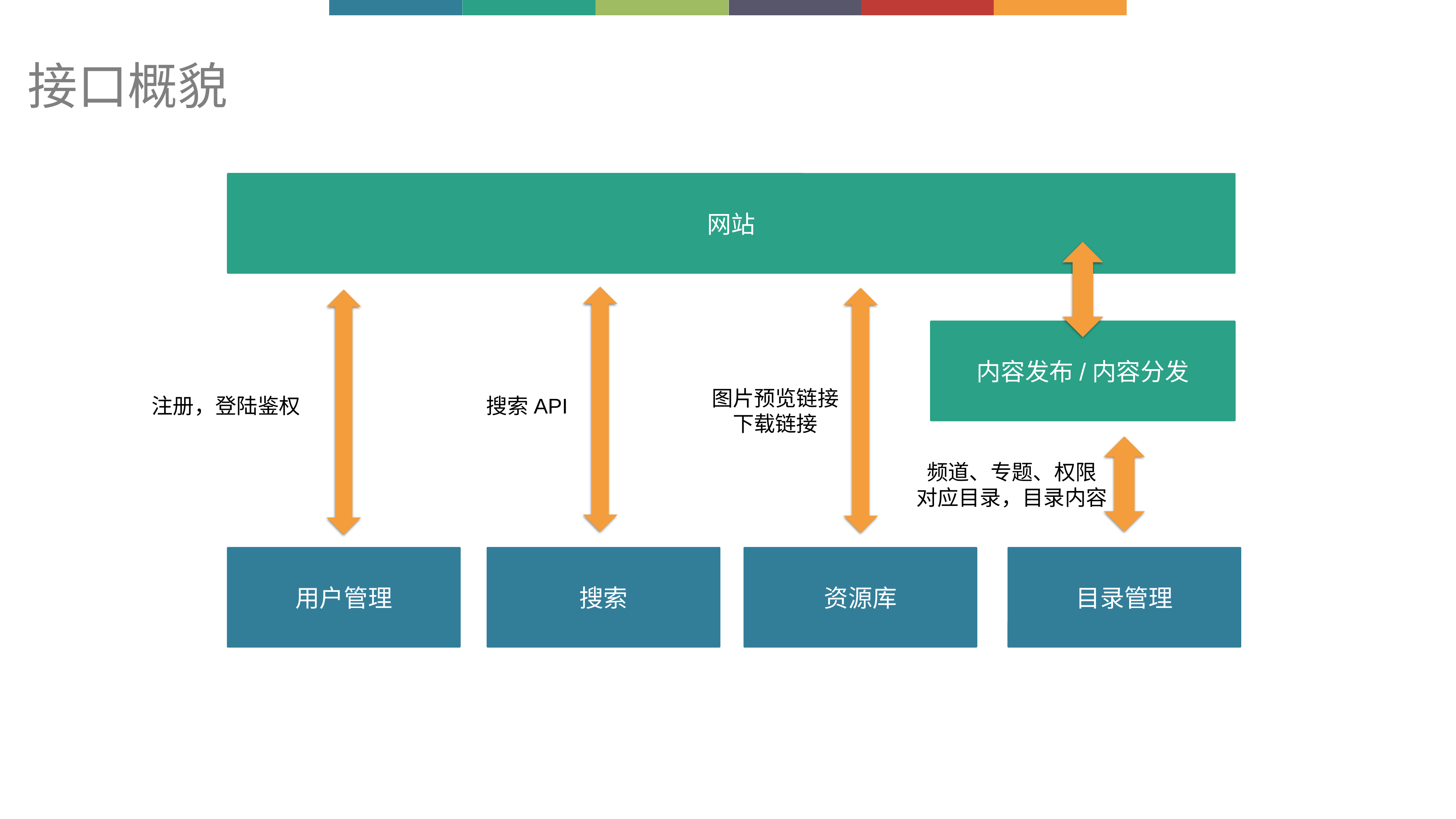

接口概貌
网站

内容发布/内容分发
图片预览链接
下载链接
注册，登陆鉴权
搜索API

频道、专题、权限
对应目录，目录内容
用户管理
资源库
目录管理
搜索